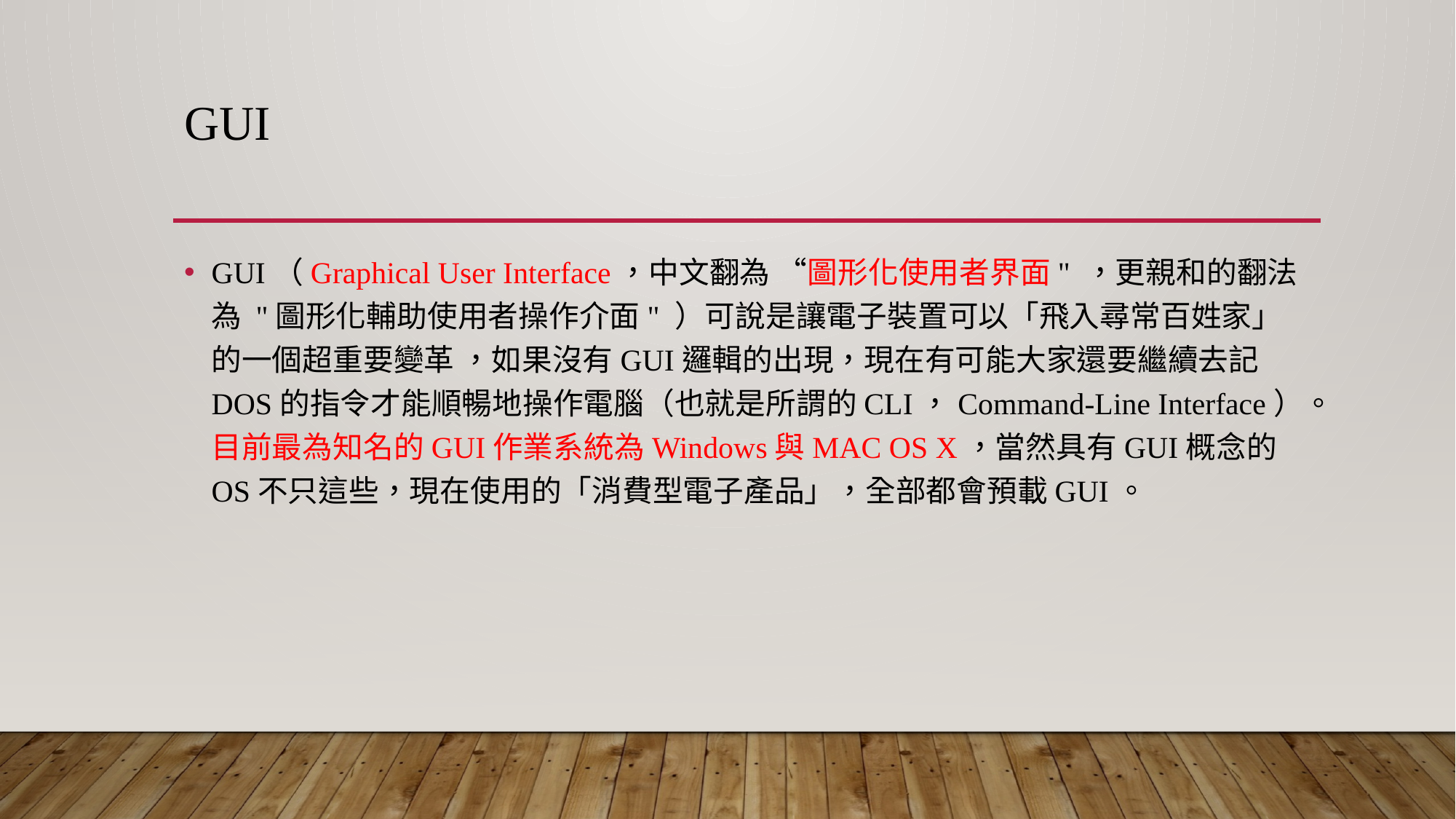

# GUI
GUI（Graphical User Interface，中文翻為 “圖形化使用者界面" ，更親和的翻法為 "圖形化輔助使用者操作介面" ）可說是讓電子裝置可以「飛入尋常百姓家」的一個超重要變革 ，如果沒有GUI邏輯的出現，現在有可能大家還要繼續去記DOS的指令才能順暢地操作電腦（也就是所謂的CLI，Command-Line Interface）。目前最為知名的GUI作業系統為Windows與MAC OS X，當然具有GUI概念的OS不只這些，現在使用的「消費型電子產品」，全部都會預載GUI。